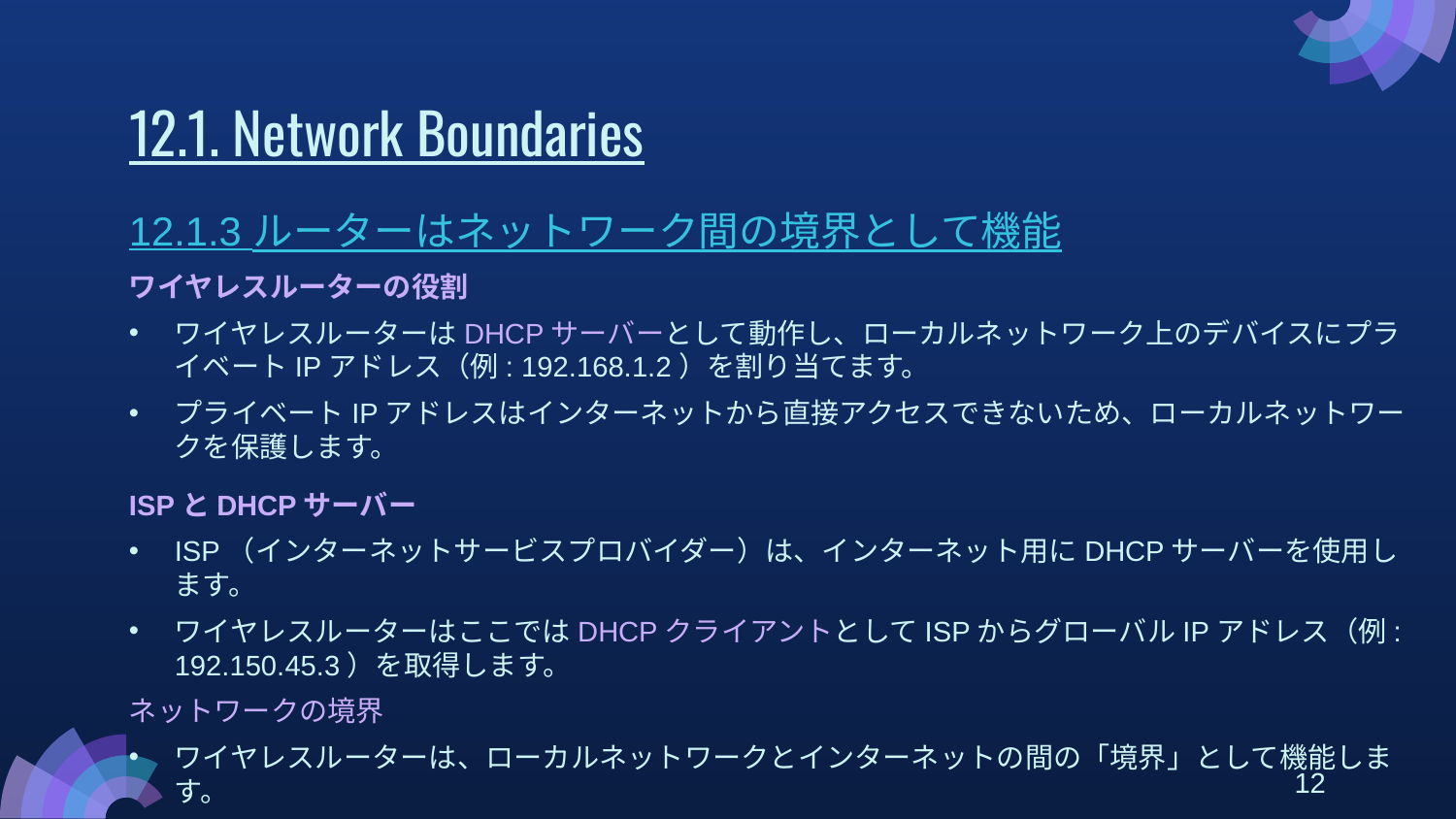

# 12.1. Network Boundaries
12.1.3 ルーターはネットワーク間の境界として機能
ワイヤレスルーターの役割
ワイヤレスルーターはDHCPサーバーとして動作し、ローカルネットワーク上のデバイスにプライベートIPアドレス（例: 192.168.1.2）を割り当てます。
プライベートIPアドレスはインターネットから直接アクセスできないため、ローカルネットワークを保護します。
ISPとDHCPサーバー
ISP（インターネットサービスプロバイダー）は、インターネット用にDHCPサーバーを使用します。
ワイヤレスルーターはここではDHCPクライアントとしてISPからグローバルIPアドレス（例: 192.150.45.3）を取得します。
ネットワークの境界
ワイヤレスルーターは、ローカルネットワークとインターネットの間の「境界」として機能します。